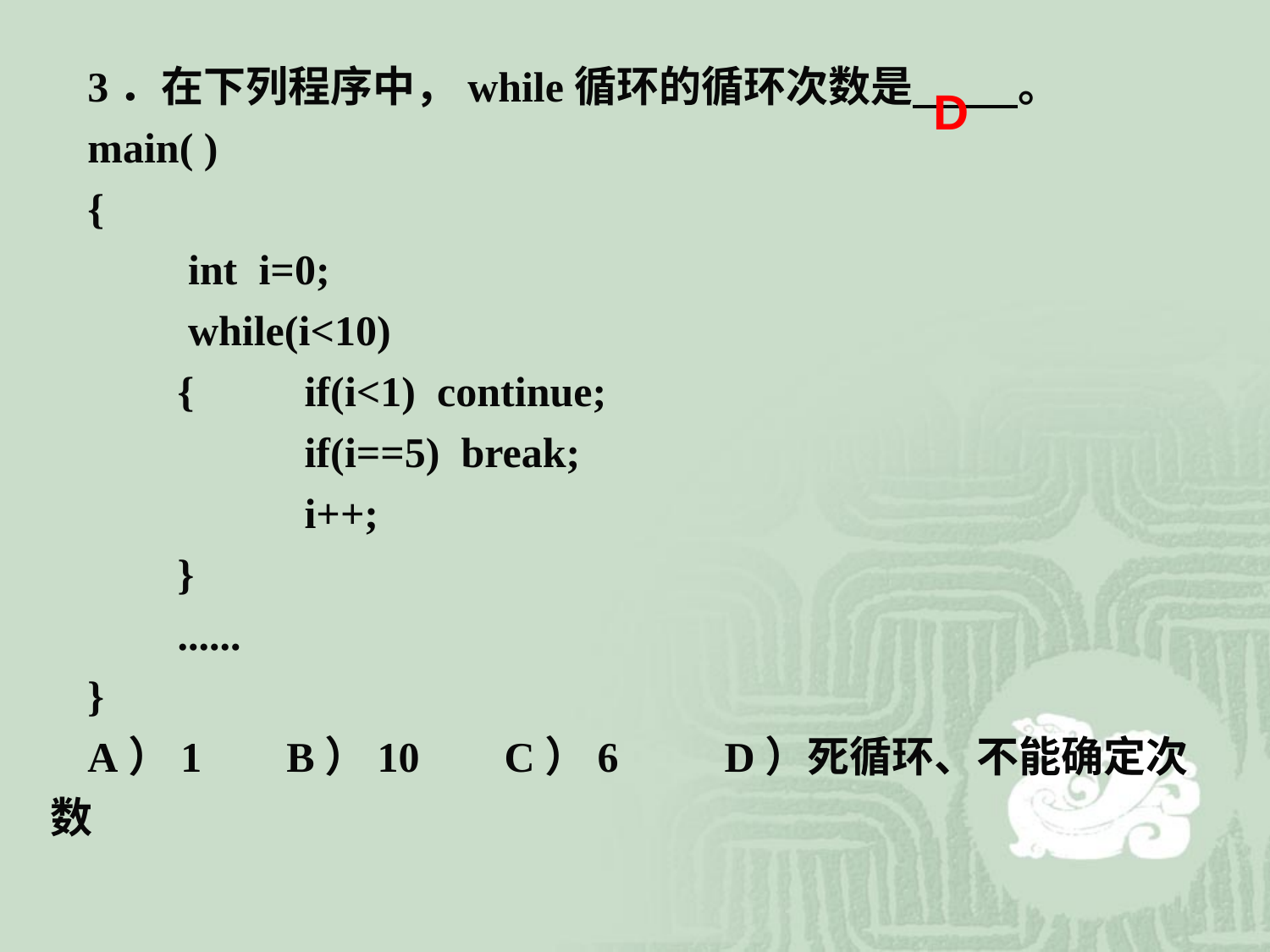

3．在下列程序中，while循环的循环次数是           。
main( )
{
	 int  i=0;
	 while(i<10)
   	{	if(i<1)  continue;
    		if(i==5)  break;
		i++;
   	}
	......
}
A）1        B）10        C）6          D）死循环、不能确定次数
D